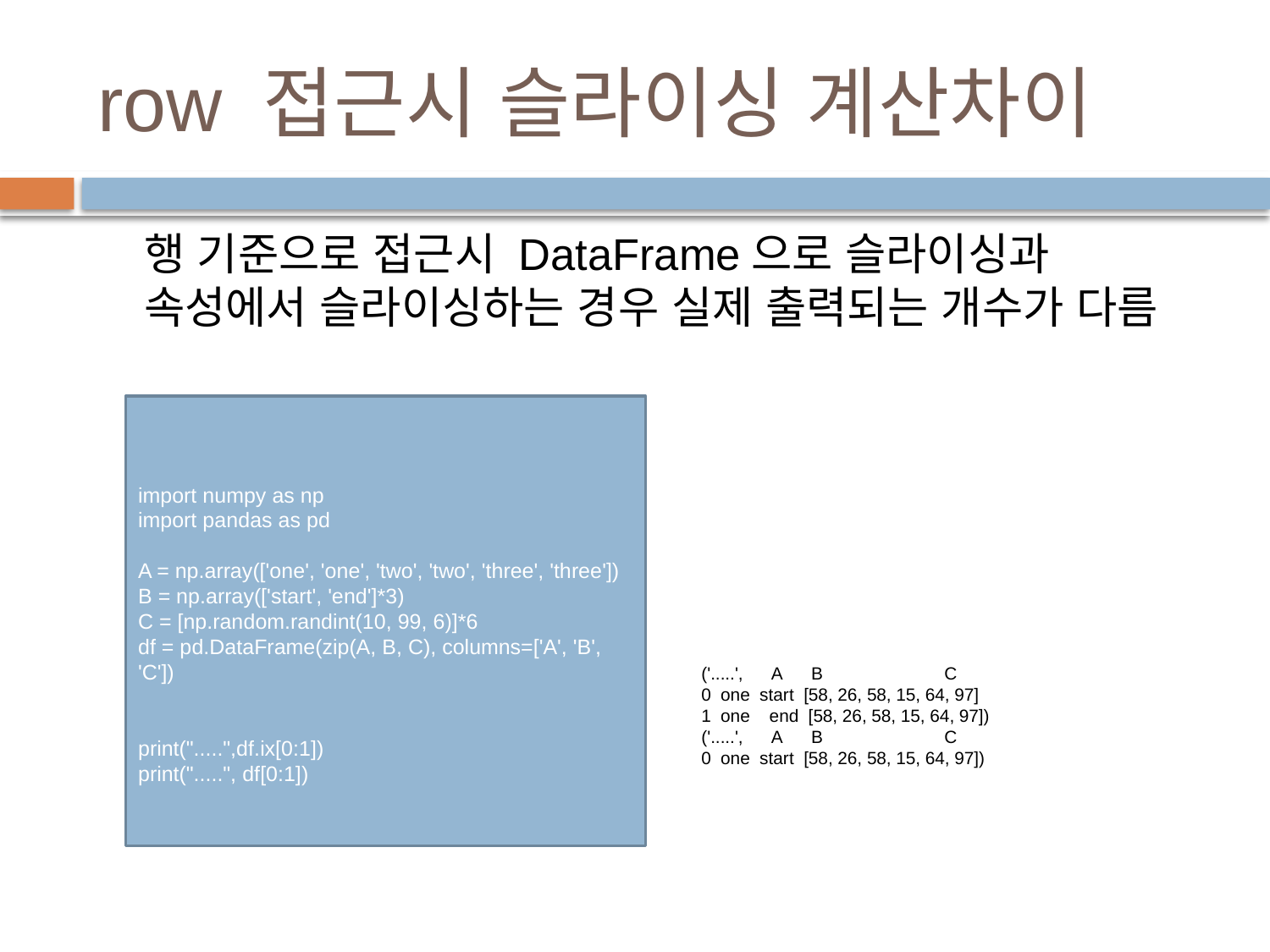

# row 접근시 슬라이싱 계산차이
행 기준으로 접근시 DataFrame으로 슬라이싱과 속성에서 슬라이싱하는 경우 실제 출력되는 개수가 다름

import numpy as np
import pandas as pd

A = np.array(['one', 'one', 'two', 'two', 'three', 'three'])
B = np.array(['start', 'end']*3)
C = [np.random.randint(10, 99, 6)]*6
df = pd.DataFrame(zip(A, B, C), columns=['A', 'B', 'C'])

print(".....",df.ix[0:1])
print(".....", df[0:1])
('.....',      A      B                         C
0  one  start  [58, 26, 58, 15, 64, 97]
1  one    end  [58, 26, 58, 15, 64, 97])
('.....',      A      B                         C
0  one  start  [58, 26, 58, 15, 64, 97])